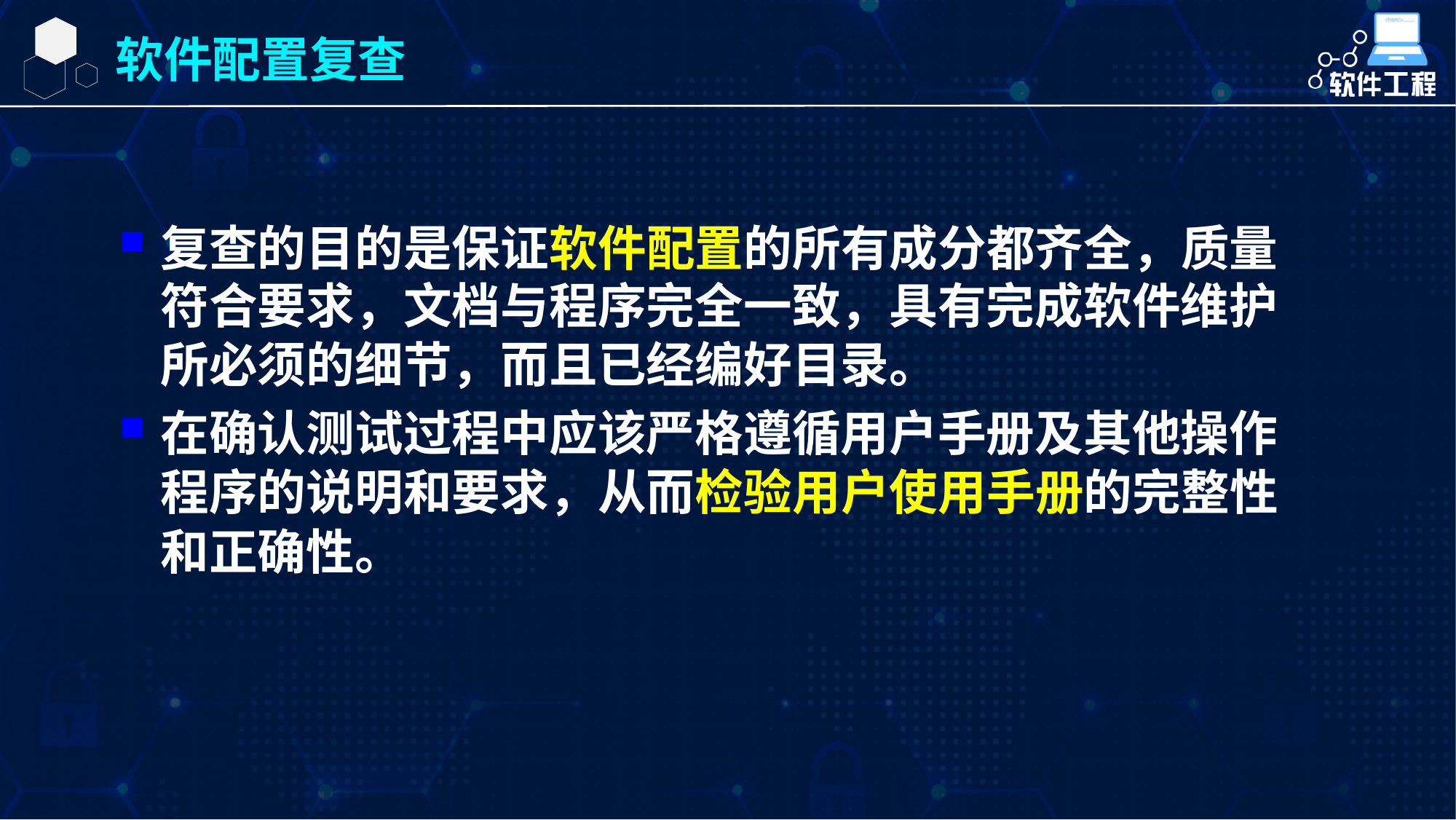

软件配置复查
复查的目的是保证软件配置的所有成分都齐全，质量符合要求，文档与程序完全一致，具有完成软件维护所必须的细节，而且已经编好目录。
在确认测试过程中应该严格遵循用户手册及其他操作程序的说明和要求，从而检验用户使用手册的完整性和正确性。